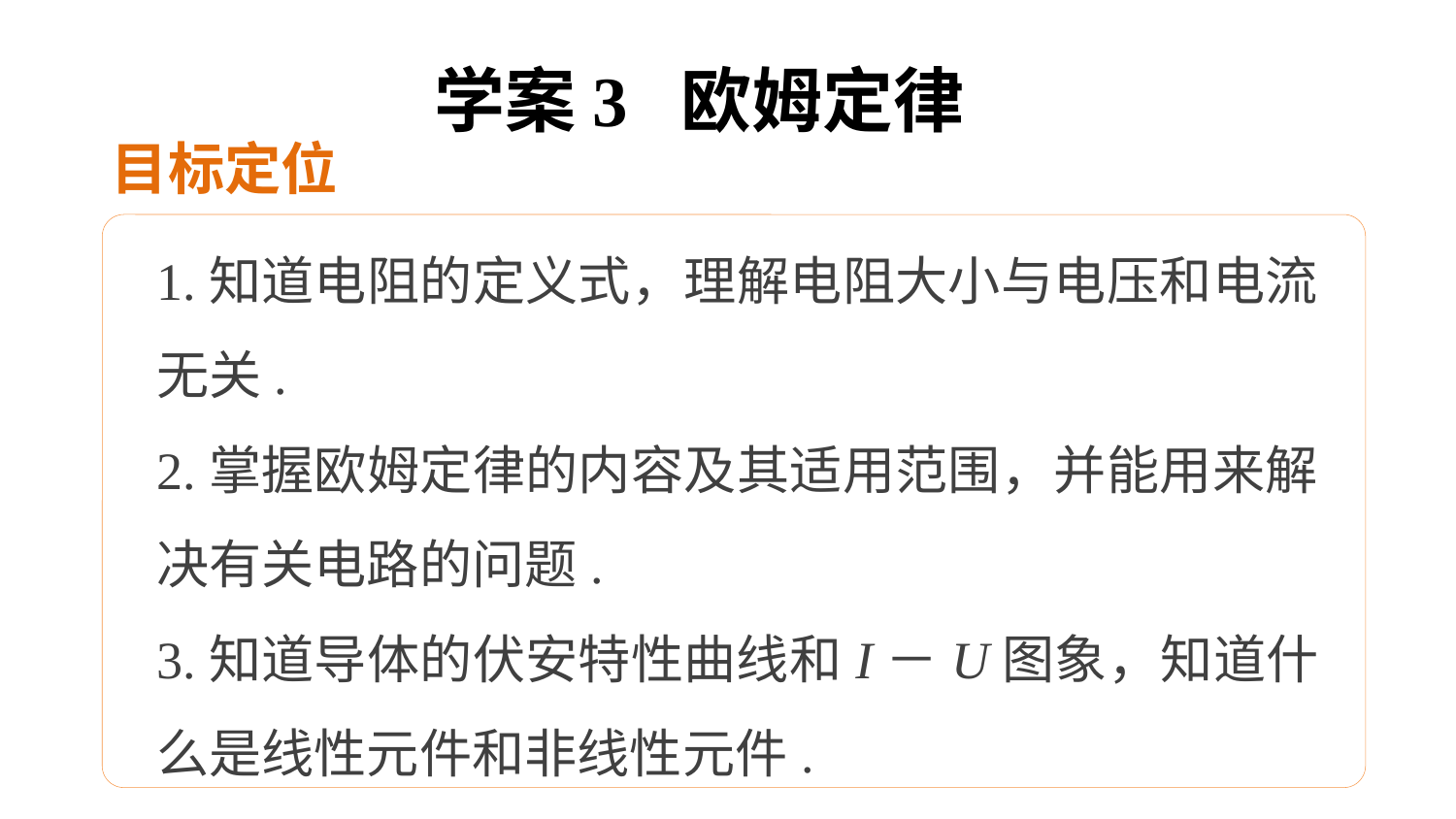

学案3  欧姆定律

目标定位
1.知道电阻的定义式，理解电阻大小与电压和电流无关.
2.掌握欧姆定律的内容及其适用范围，并能用来解决有关电路的问题.
3.知道导体的伏安特性曲线和I－U图象，知道什么是线性元件和非线性元件.